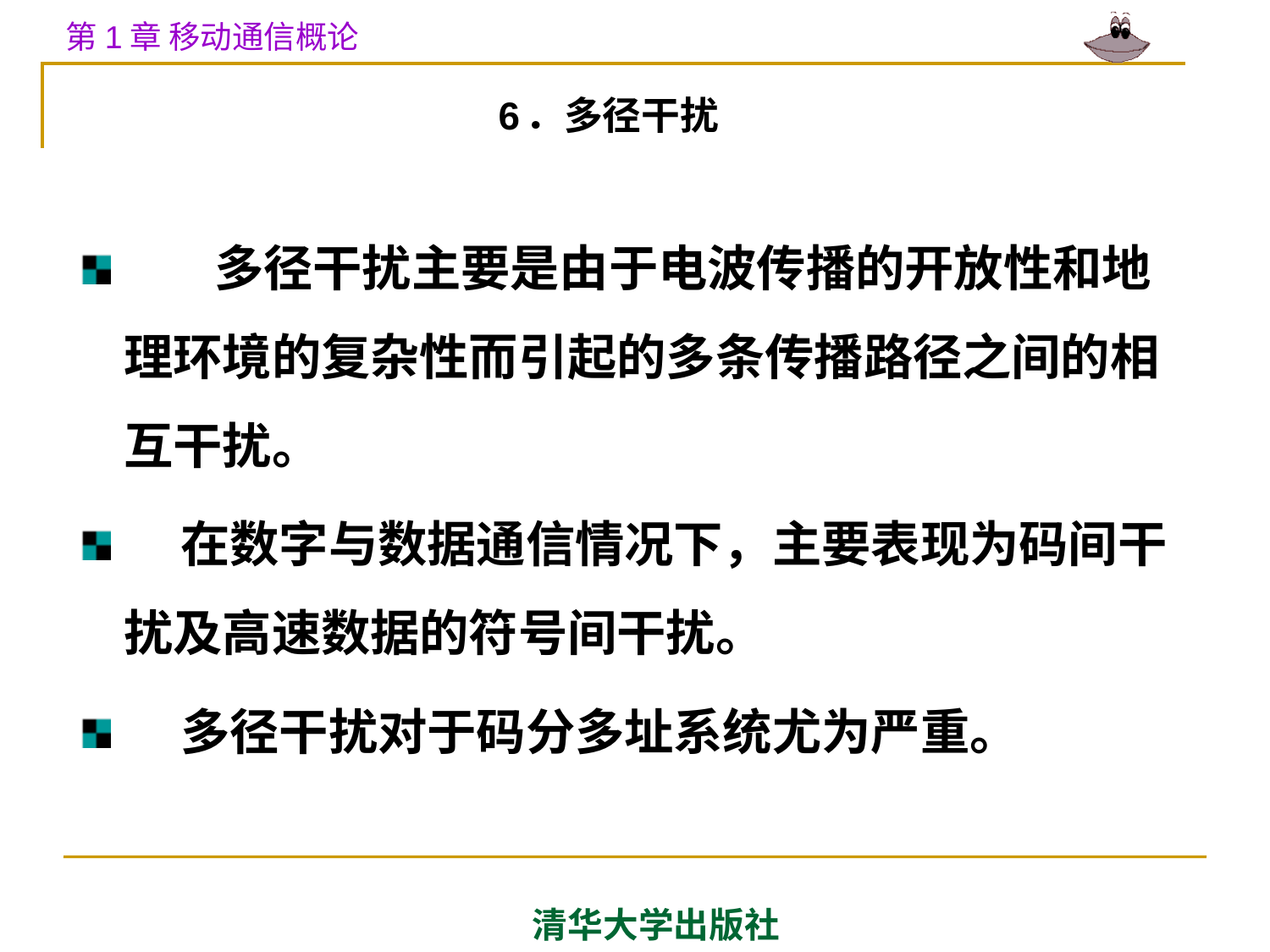

# 6．多径干扰
       多径干扰主要是由于电波传播的开放性和地理环境的复杂性而引起的多条传播路径之间的相互干扰。
    在数字与数据通信情况下，主要表现为码间干扰及高速数据的符号间干扰。
    多径干扰对于码分多址系统尤为严重。